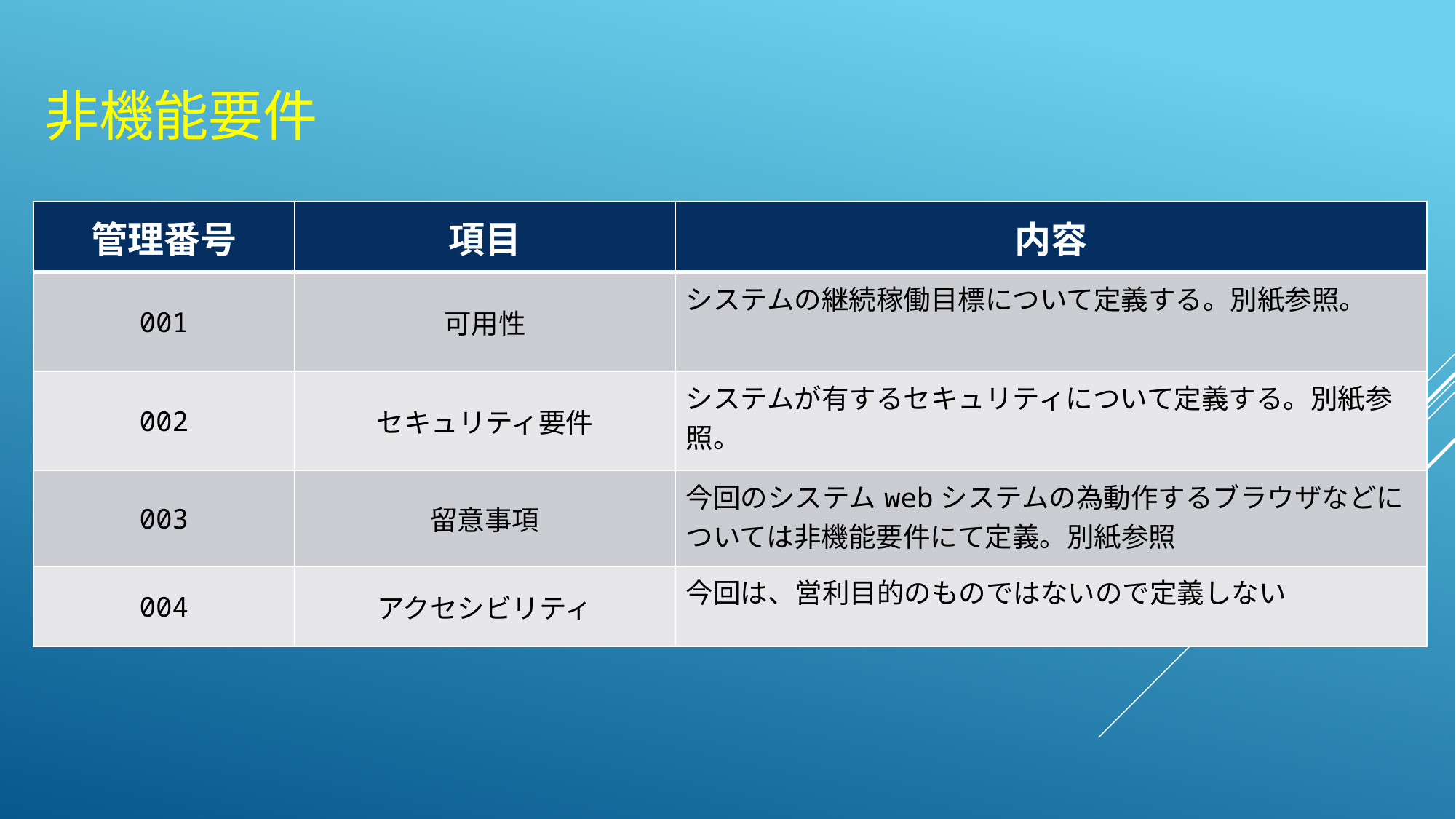

# 非機能要件
| 管理番号 | 項目 | 内容 |
| --- | --- | --- |
| 001 | 可用性 | システムの継続稼働目標について定義する。別紙参照。 |
| 002 | セキュリティ要件 | システムが有するセキュリティについて定義する。別紙参照。 |
| 003 | 留意事項 | 今回のシステムwebシステムの為動作するブラウザなどについては非機能要件にて定義。別紙参照 |
| 004 | アクセシビリティ | 今回は、営利目的のものではないので定義しない |